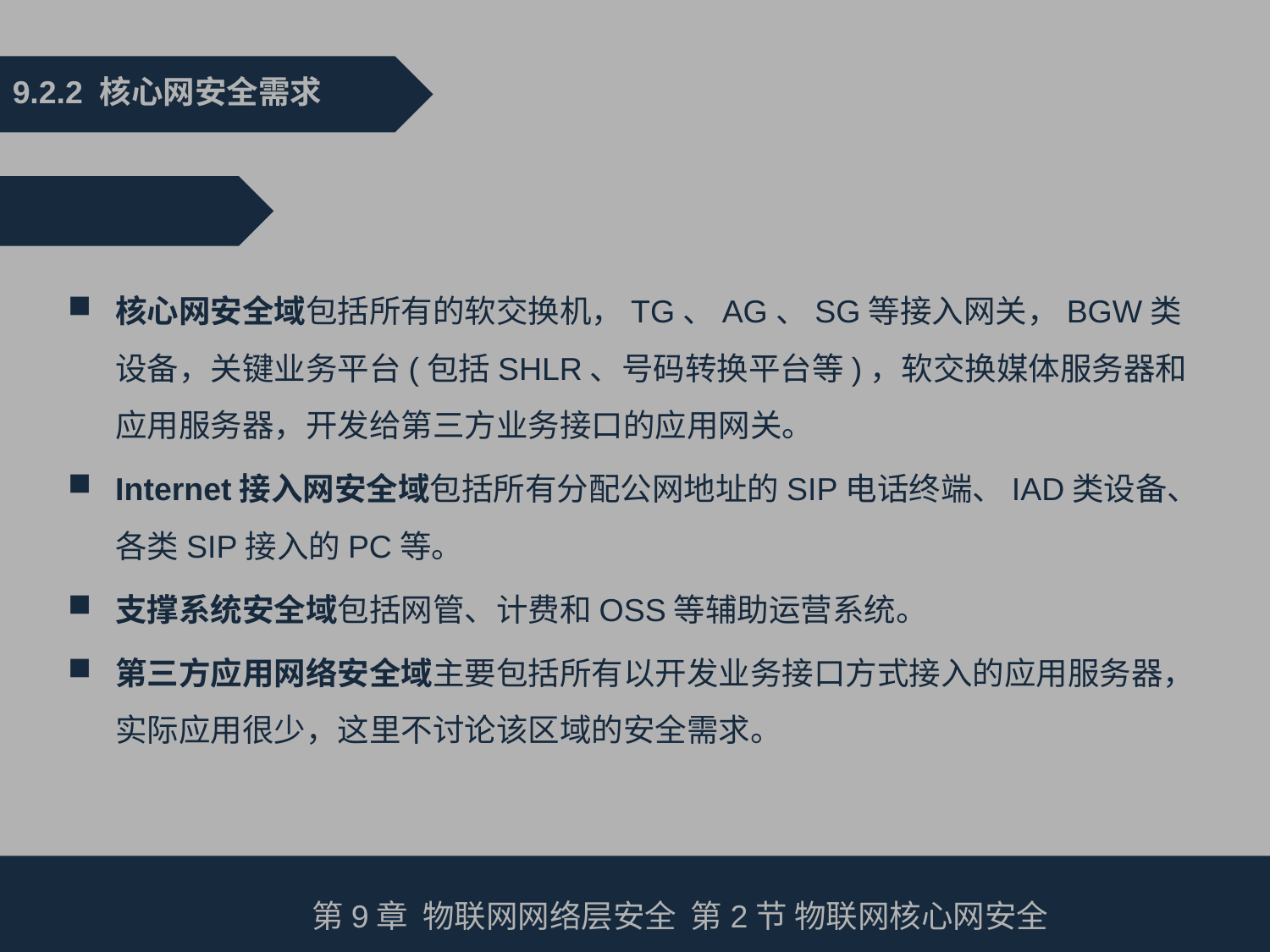

9.2.2 核心网安全需求
核心网安全域包括所有的软交换机，TG、AG、SG等接入网关，BGW类设备，关键业务平台(包括SHLR、号码转换平台等)，软交换媒体服务器和应用服务器，开发给第三方业务接口的应用网关。
Internet接入网安全域包括所有分配公网地址的SIP电话终端、IAD类设备、各类SIP接入的PC等。
支撑系统安全域包括网管、计费和OSS等辅助运营系统。
第三方应用网络安全域主要包括所有以开发业务接口方式接入的应用服务器，实际应用很少，这里不讨论该区域的安全需求。
第9章  物联网网络层安全  第2节 物联网核心网安全